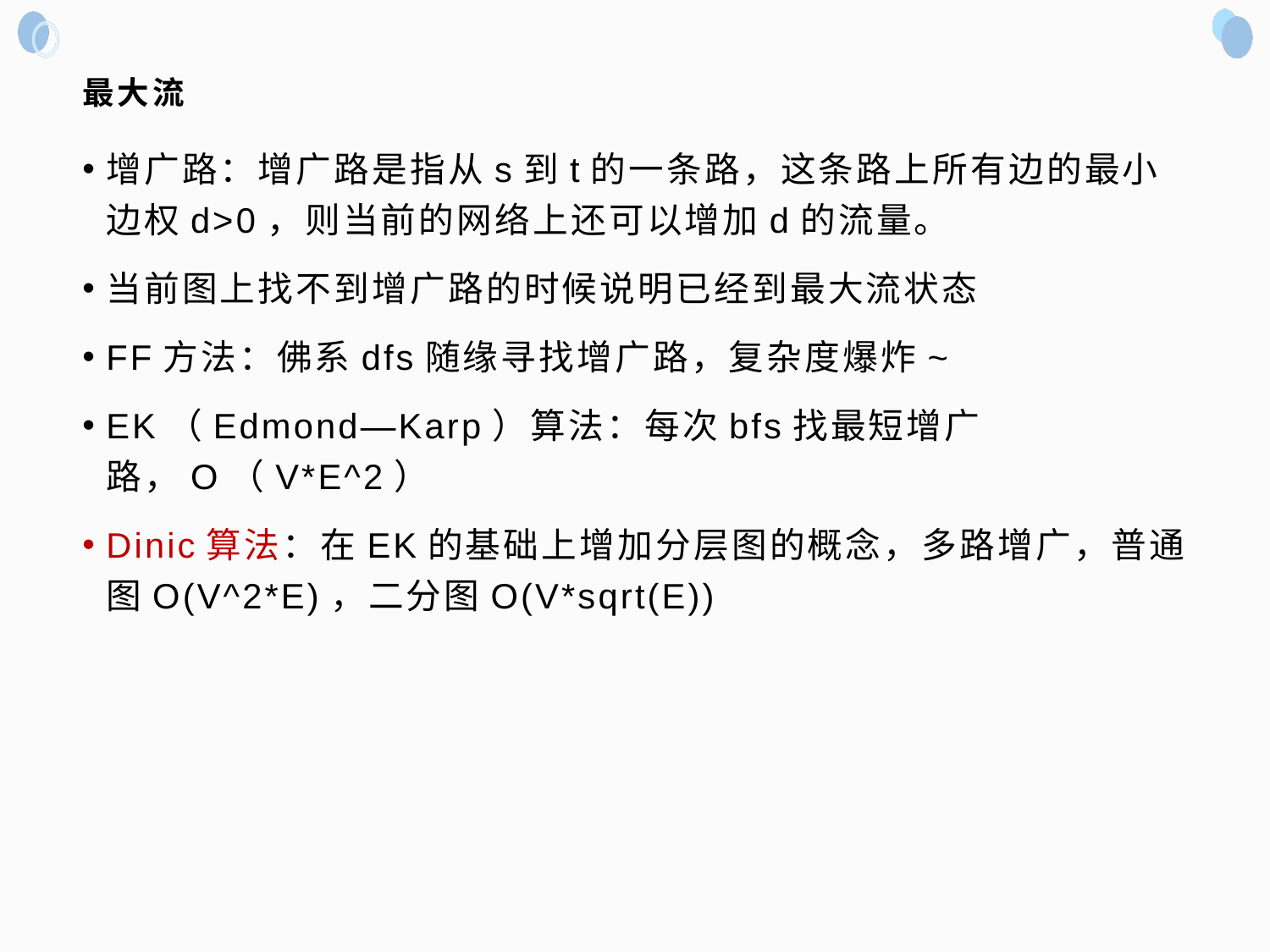

# 最大流
增广路：增广路是指从s到t的一条路，这条路上所有边的最小边权d>0，则当前的网络上还可以增加d的流量。
当前图上找不到增广路的时候说明已经到最大流状态
FF方法：佛系dfs随缘寻找增广路，复杂度爆炸~
EK（Edmond—Karp）算法：每次bfs找最短增广路，O（V*E^2）
Dinic算法：在EK的基础上增加分层图的概念，多路增广，普通图O(V^2*E)，二分图O(V*sqrt(E))